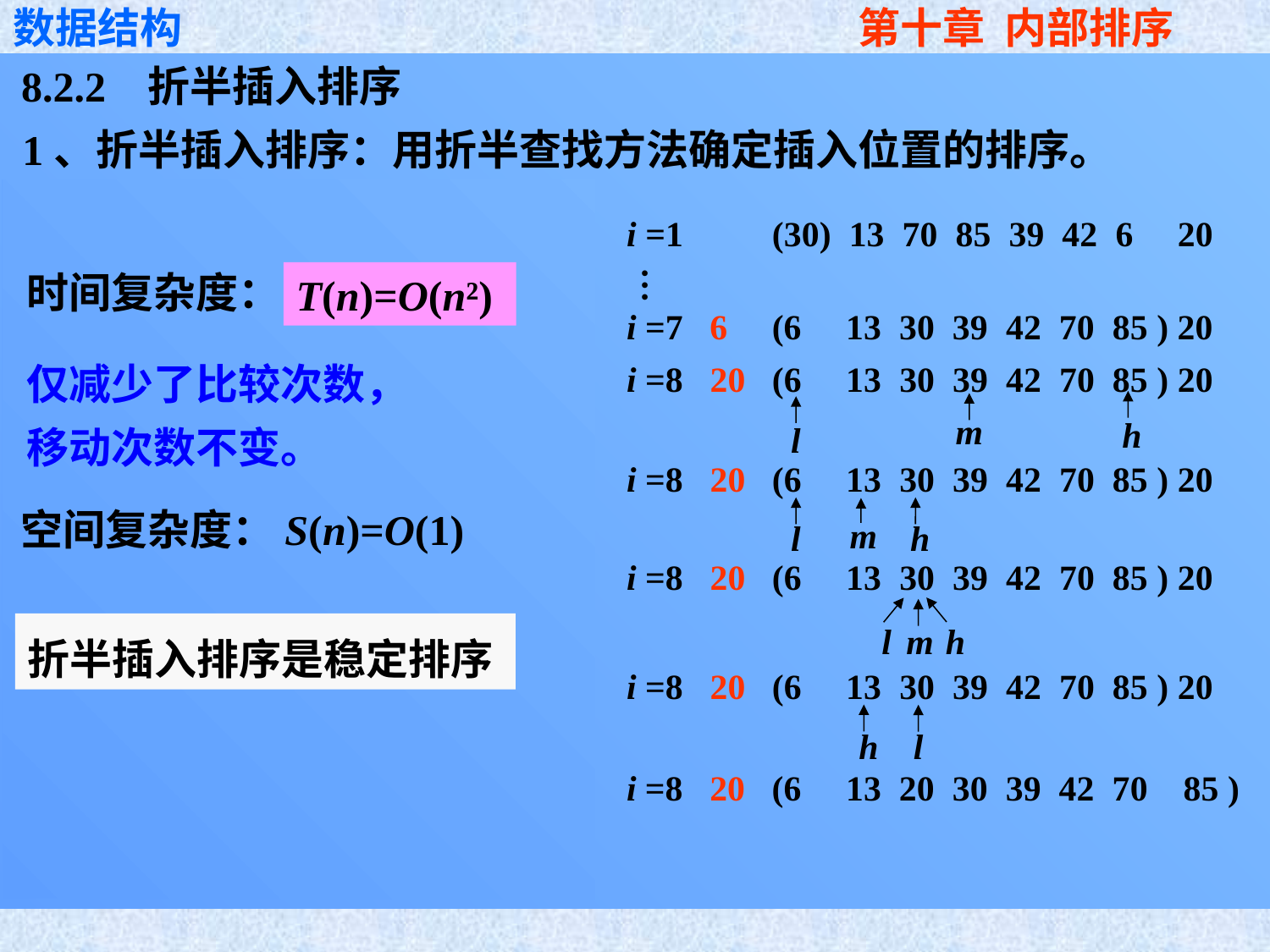

8.2.2   折半插入排序
1、折半插入排序：用折半查找方法确定插入位置的排序。
void BInsertSort ( SqList &L ) {
   for ( i = 2; i <= L.length; ++ i ) {
      L.r[0] = L.r[i];
      low = 1;   high = i -1;
      while (low <= high) {
          m = (low+high)/2;     // 折半
          if (L.r[0].key < L.r[m].key)
             high = m -1;
         else  low = m +1;
       } //while
       for ( j = i -1;  j >= high +1;  --j )
            L.r[j +1] = L.r[j];   // 记录后移
       L.r[high+1] = L.r[0];     // 插入
   } //for
} // BInsertSort

i =1          (30)  13  70  85  39  42  6     20
时间复杂度：
…
T(n)=O(n²)
i =7   6     (6     13  30  39  42  70  85 ) 20
仅减少了比较次数，
移动次数不变。
i =8   20   (6     13  30  39  42  70  85 ) 20

m
h
l
i =8   20   (6     13  30  39  42  70  85 ) 20

m
l
h
空间复杂度：S(n)=O(1)
i =8   20   (6     13  30  39  42  70  85 ) 20

l
m
h
折半插入排序是稳定排序
i =8   20   (6     13  30  39  42  70  85 ) 20

h
l
i =8   20   (6     13  20  30  39  42  70    85 )